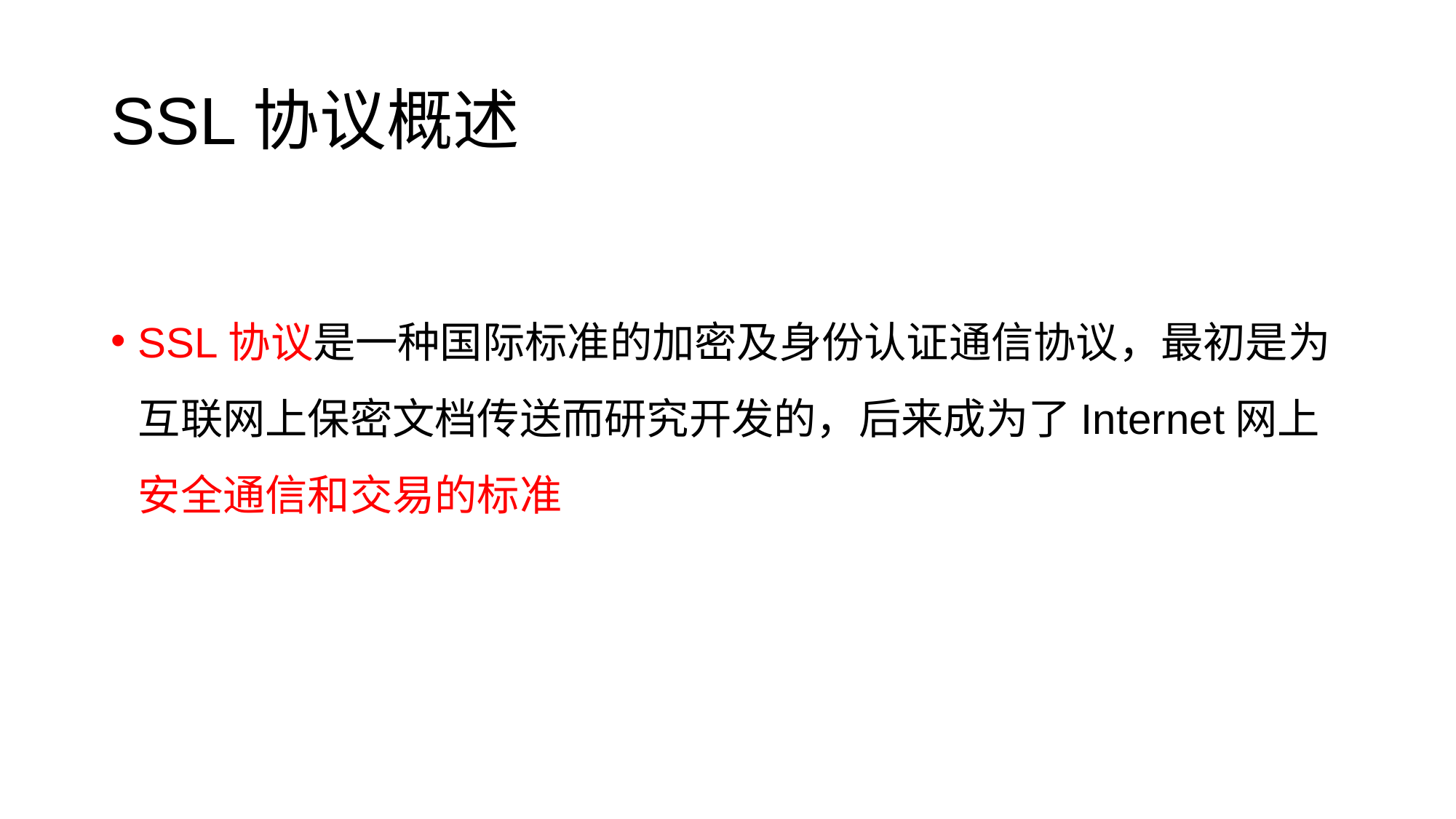

# SSL协议概述

SSL协议是一种国际标准的加密及身份认证通信协议，最初是为互联网上保密文档传送而研究开发的，后来成为了Internet网上安全通信和交易的标准